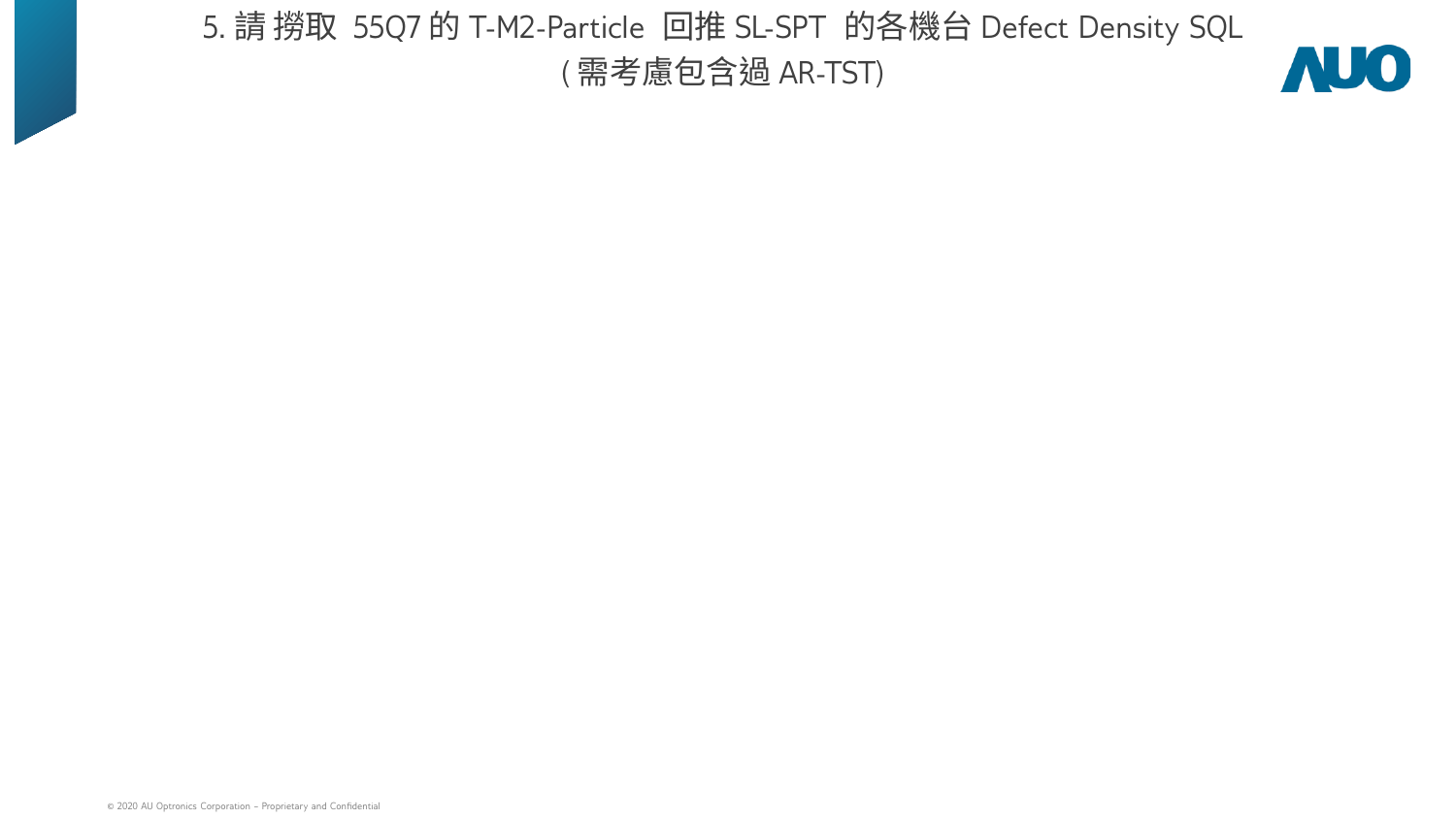

5.請 撈取 55Q7的T-M2-Particle 回推SL-SPT 的各機台Defect Density SQL
(需考慮包含過AR-TST)